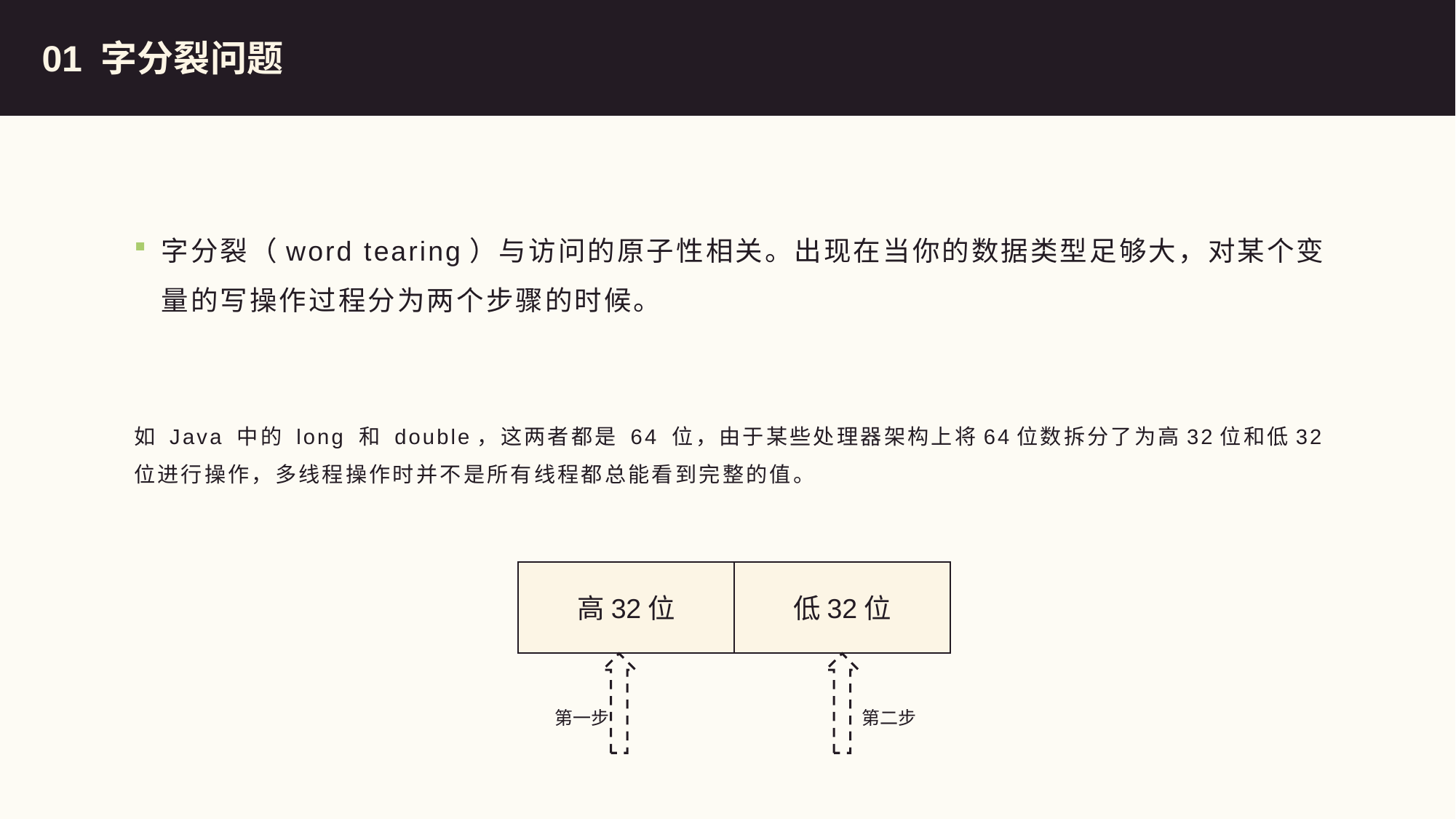

总结
01 字分裂问题
字分裂（word tearing）与访问的原子性相关。出现在当你的数据类型足够大，对某个变量的写操作过程分为两个步骤的时候。
如 Java 中的 long 和 double，这两者都是 64 位，由于某些处理器架构上将64位数拆分了为高32位和低32位进行操作，多线程操作时并不是所有线程都总能看到完整的值。

高32位
低32位

第一步
第二步